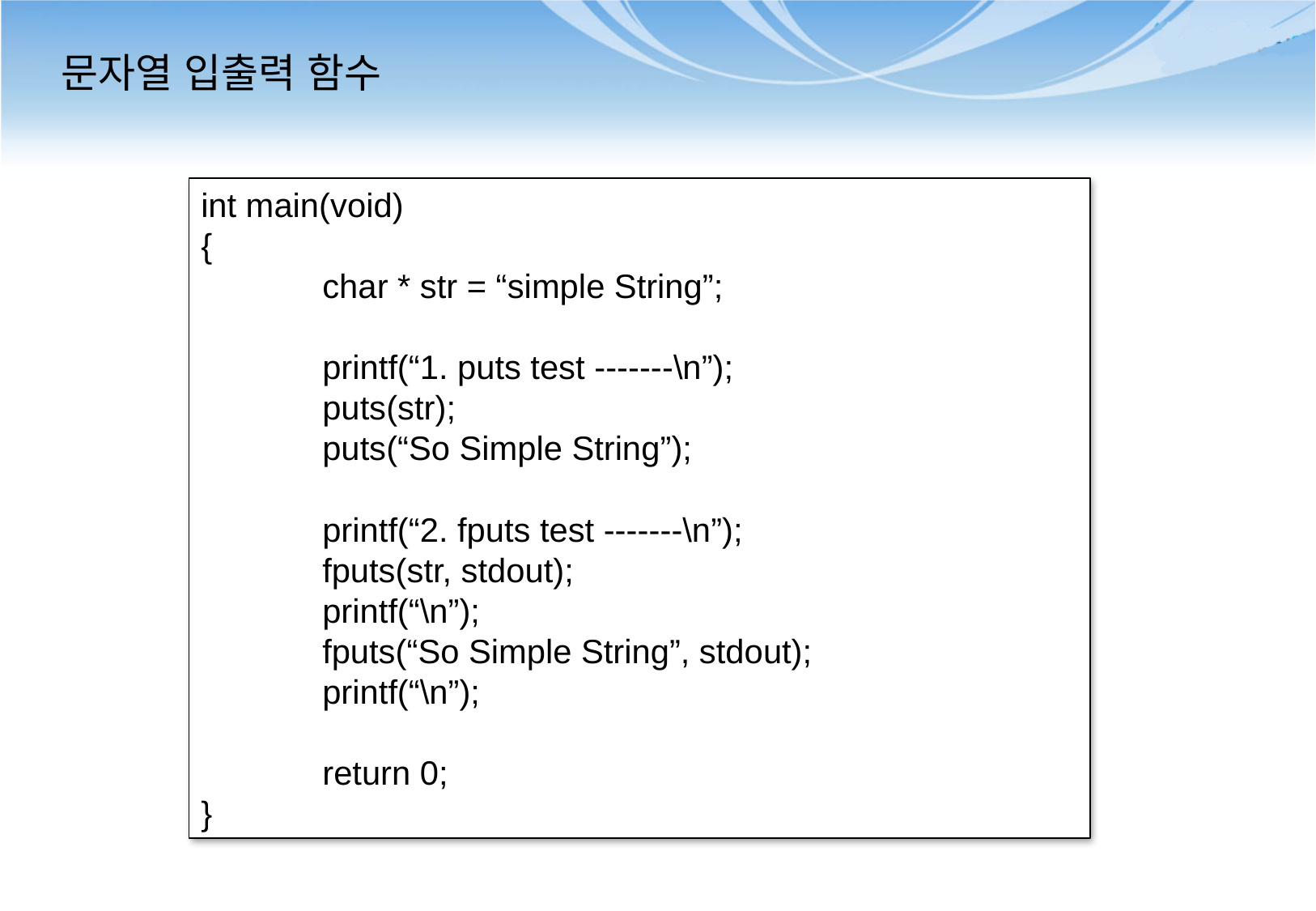

# 문자열 입출력 함수
int main(void)
{
	char * str = “simple String”;

	printf(“1. puts test -------\n”);
	puts(str);
	puts(“So Simple String”);

	printf(“2. fputs test -------\n”);
	fputs(str, stdout);
	printf(“\n”);
	fputs(“So Simple String”, stdout);
	printf(“\n”);

	return 0;
}